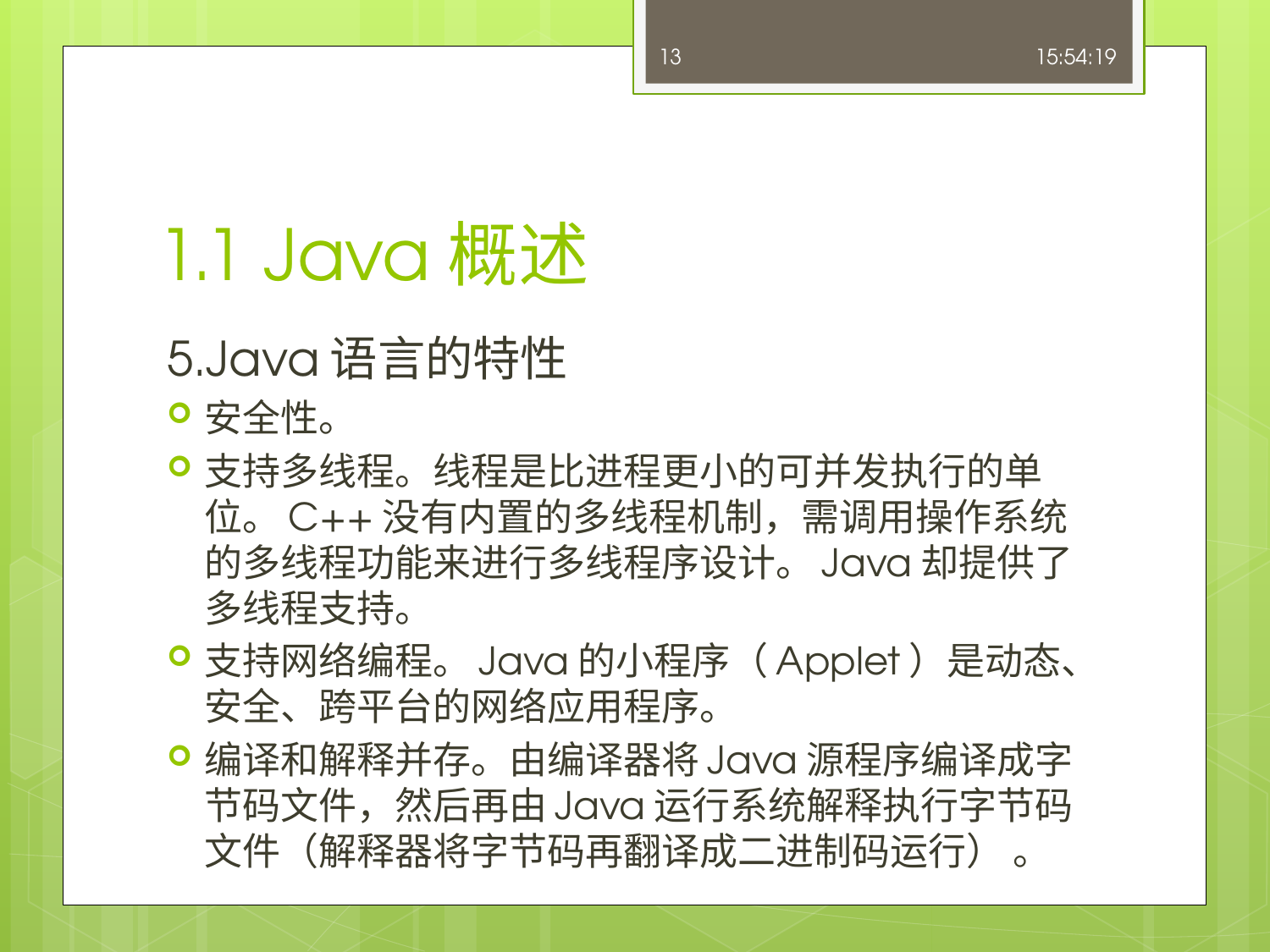

13
15:54:19
# 1.1 Java概述
5.Java语言的特性
安全性。
支持多线程。线程是比进程更小的可并发执行的单位。C++没有内置的多线程机制，需调用操作系统的多线程功能来进行多线程序设计。Java却提供了多线程支持。
支持网络编程。Java的小程序（Applet）是动态、安全、跨平台的网络应用程序。
编译和解释并存。由编译器将Java源程序编译成字节码文件，然后再由Java运行系统解释执行字节码文件（解释器将字节码再翻译成二进制码运行） 。